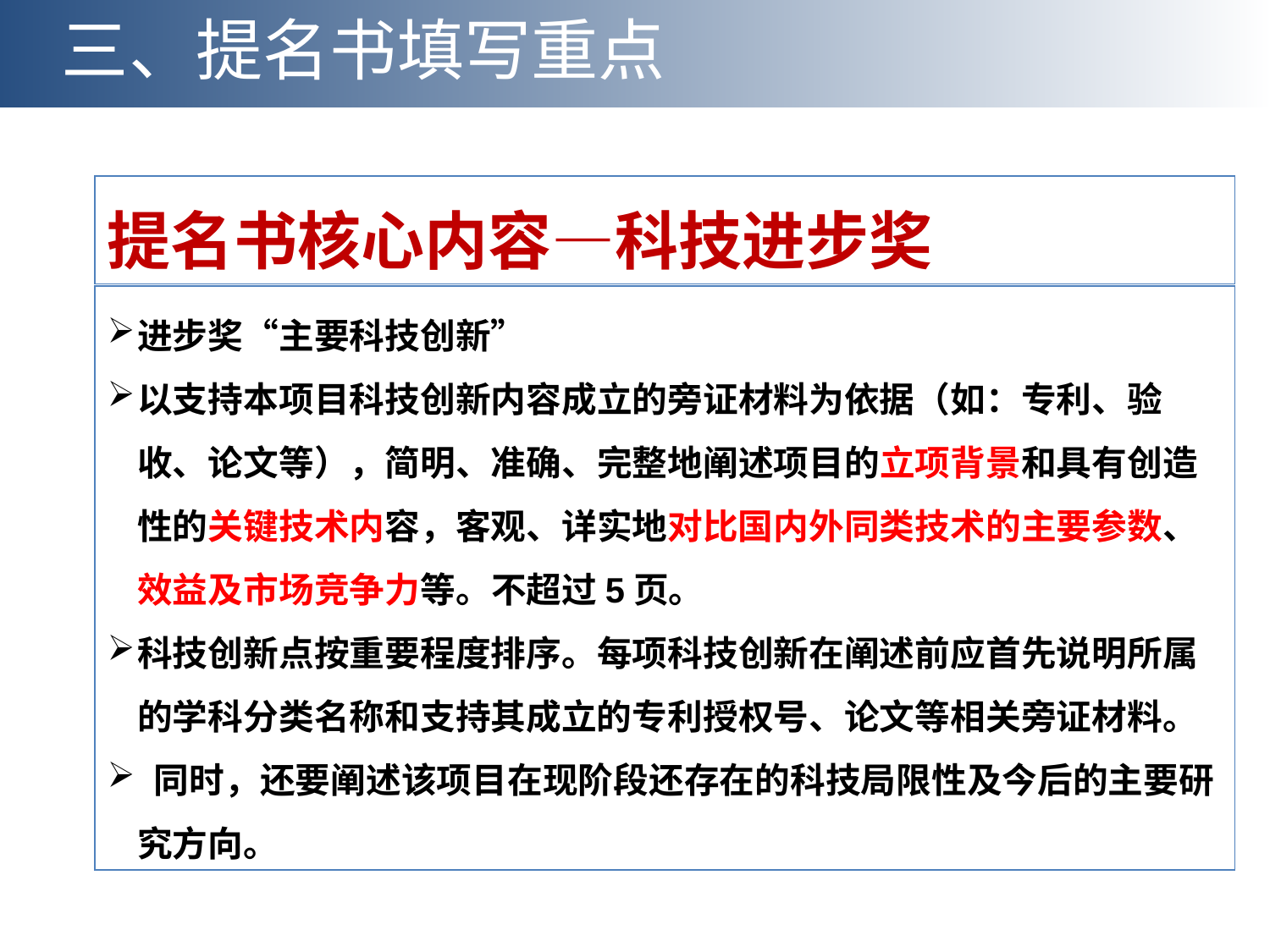

三、提名书填写重点

提名书核心内容—科技进步奖
进步奖“主要科技创新”
以支持本项目科技创新内容成立的旁证材料为依据（如：专利、验收、论文等），简明、准确、完整地阐述项目的立项背景和具有创造性的关键技术内容，客观、详实地对比国内外同类技术的主要参数、效益及市场竞争力等。不超过5页。
科技创新点按重要程度排序。每项科技创新在阐述前应首先说明所属的学科分类名称和支持其成立的专利授权号、论文等相关旁证材料。
 同时，还要阐述该项目在现阶段还存在的科技局限性及今后的主要研究方向。